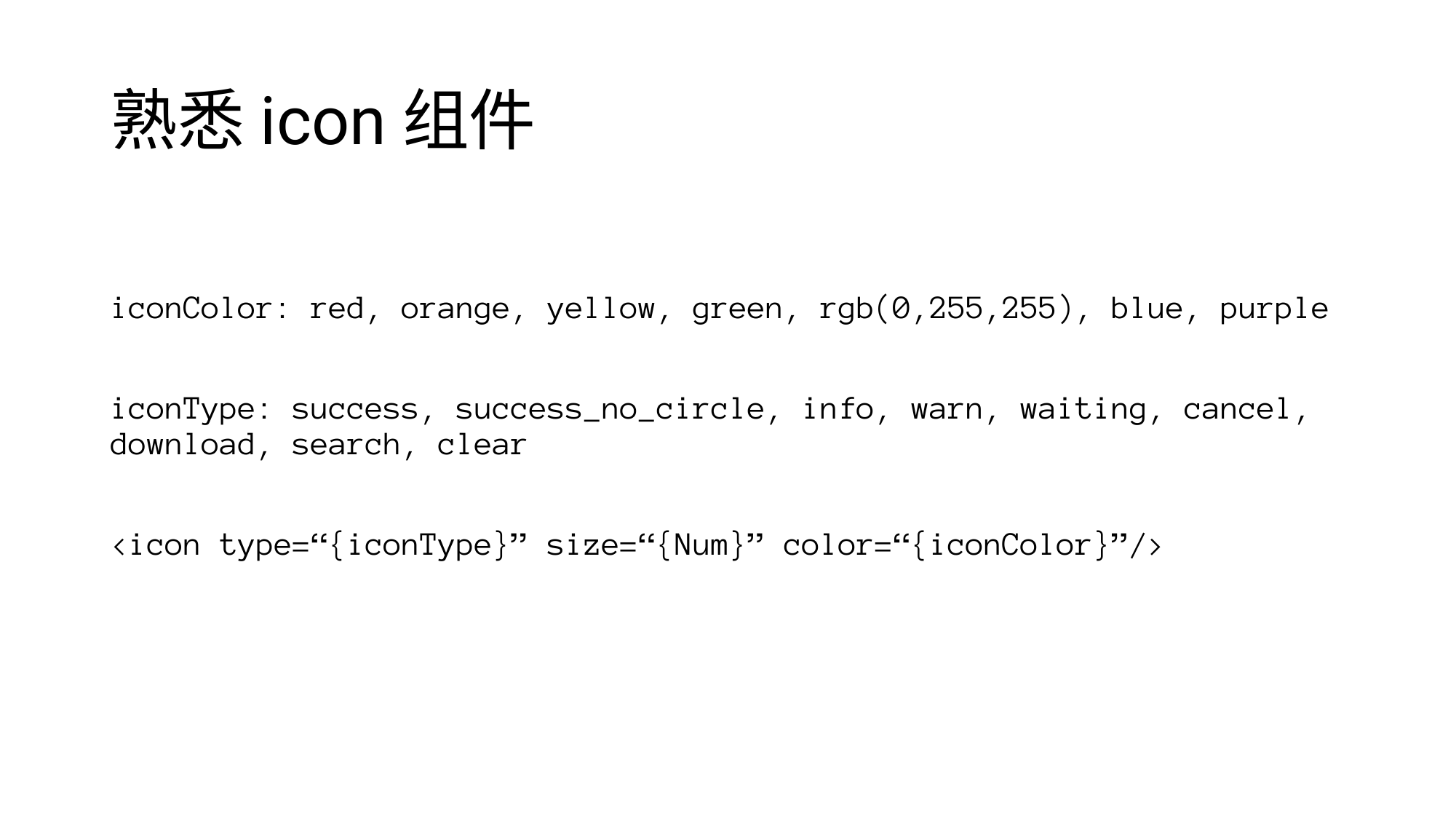

# 熟悉icon组件
iconColor: red, orange, yellow, green, rgb(0,255,255), blue, purple

iconType: success, success_no_circle, info, warn, waiting, cancel, download, search, clear

<icon type=“{iconType}” size=“{Num}” color=“{iconColor}”/>